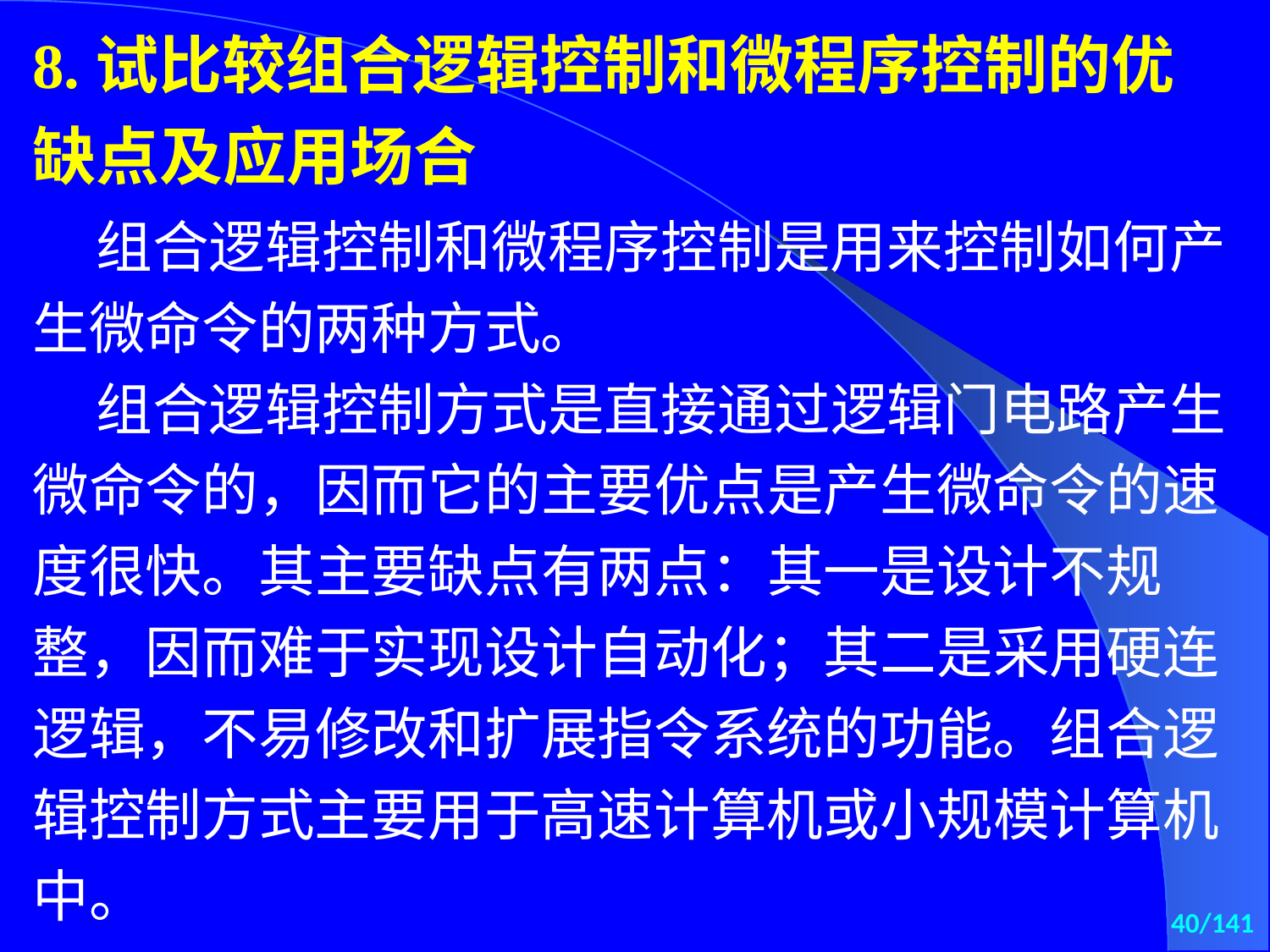

8.试比较组合逻辑控制和微程序控制的优缺点及应用场合
组合逻辑控制和微程序控制是用来控制如何产生微命令的两种方式。
组合逻辑控制方式是直接通过逻辑门电路产生微命令的，因而它的主要优点是产生微命令的速度很快。其主要缺点有两点：其一是设计不规整，因而难于实现设计自动化；其二是采用硬连逻辑，不易修改和扩展指令系统的功能。组合逻辑控制方式主要用于高速计算机或小规模计算机中。
40/141